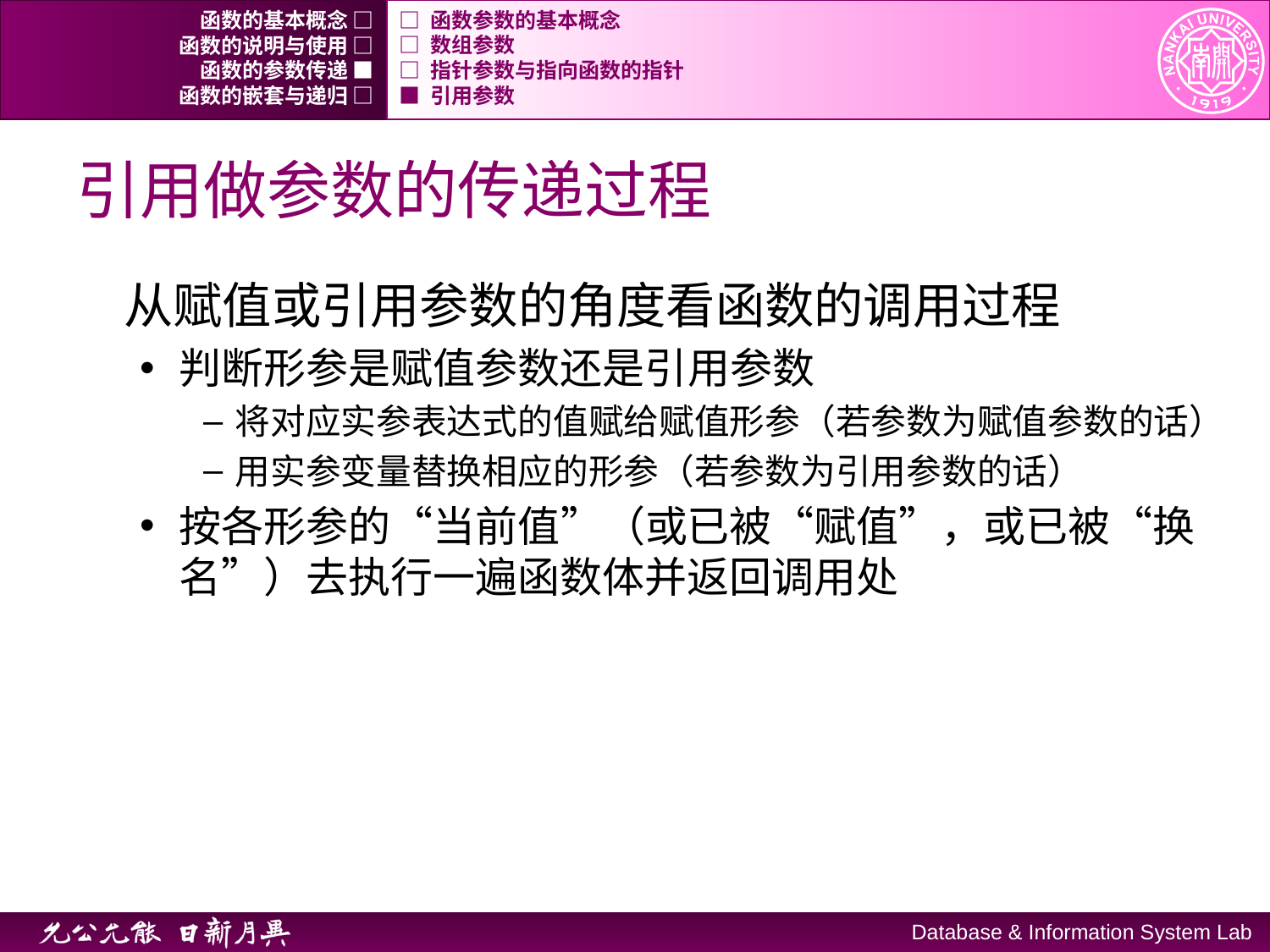

函数的基本概念 □
□ 函数参数的基本概念
函数的说明与使用 □
□ 数组参数
函数的参数传递 ■
□ 指针参数与指向函数的指针
函数的嵌套与递归 □
■ 引用参数
# 引用做参数的传递过程
从赋值或引用参数的角度看函数的调用过程
判断形参是赋值参数还是引用参数
将对应实参表达式的值赋给赋值形参（若参数为赋值参数的话）
用实参变量替换相应的形参（若参数为引用参数的话）
按各形参的“当前值”（或已被“赋值”，或已被“换名”）去执行一遍函数体并返回调用处